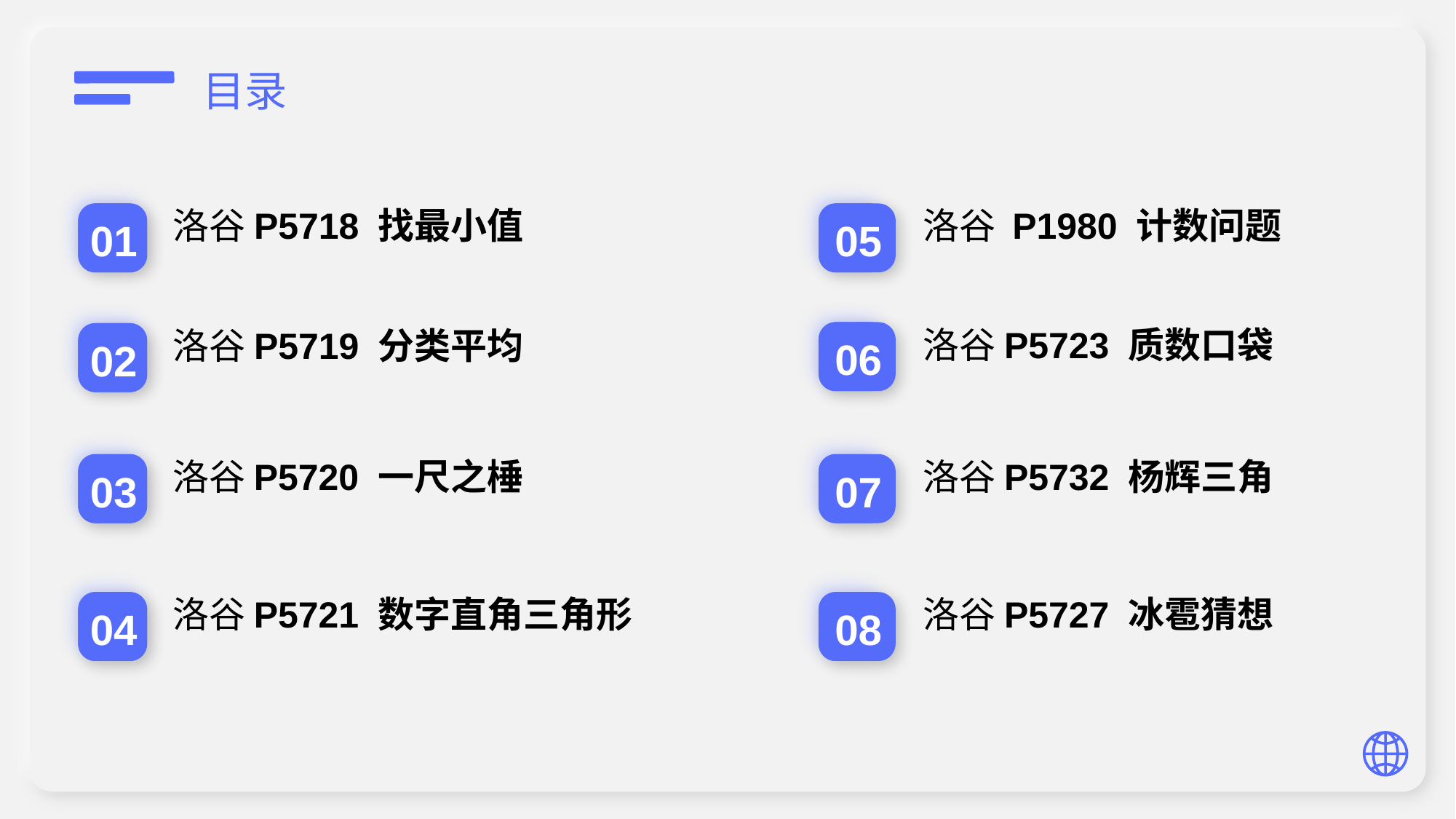

目录

洛谷P5718 找最小值

01
洛谷 P1980 计数问题

05
洛谷P5723 质数口袋

06
洛谷P5719 分类平均

02
洛谷P5732 杨辉三角

07
洛谷P5720 一尺之棰

03
洛谷P5727 冰雹猜想

08
洛谷P5721 数字直角三角形

04